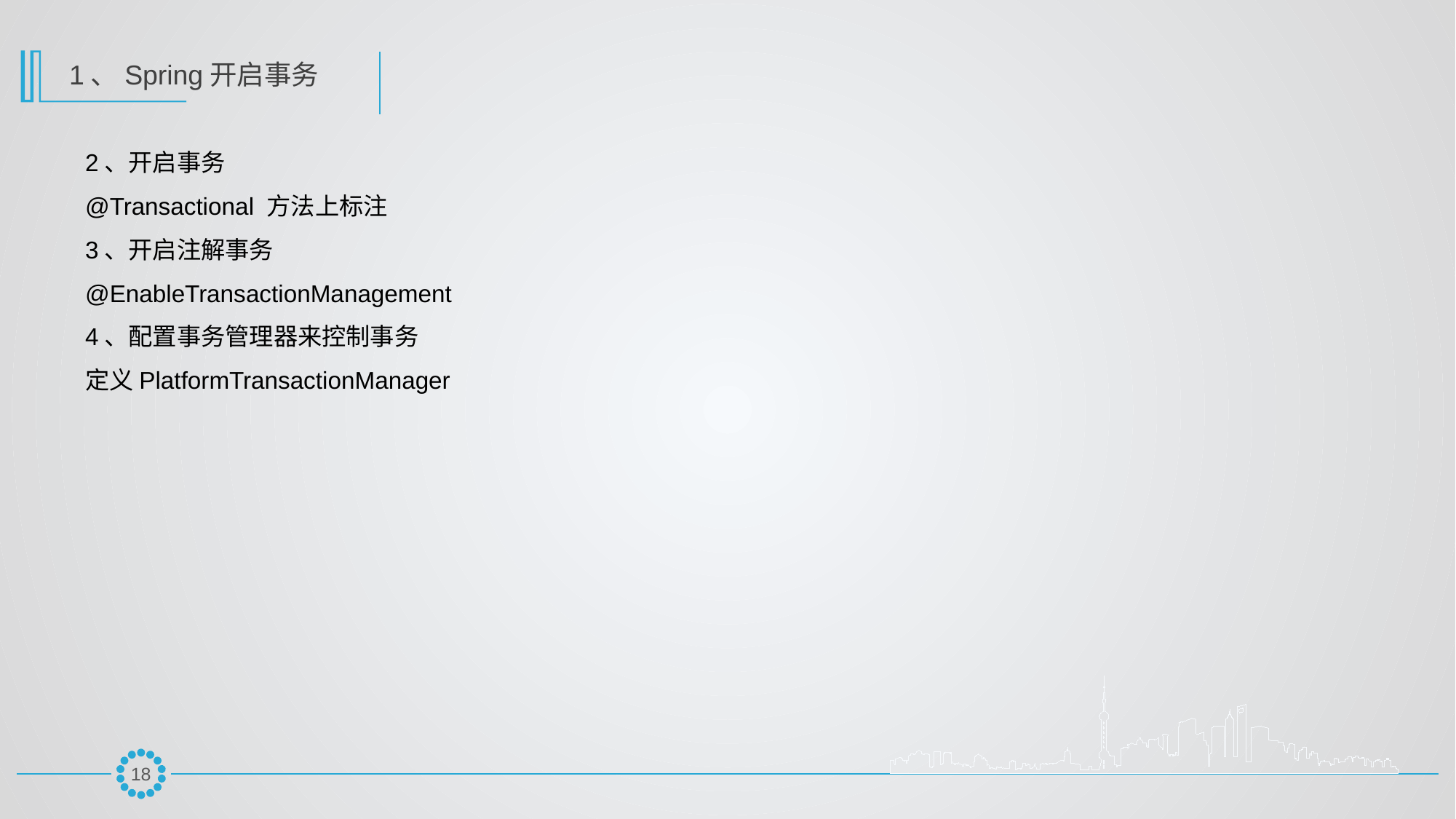

1、Spring开启事务
2、开启事务
@Transactional 方法上标注
3、开启注解事务
@EnableTransactionManagement
4、配置事务管理器来控制事务
定义PlatformTransactionManager

18